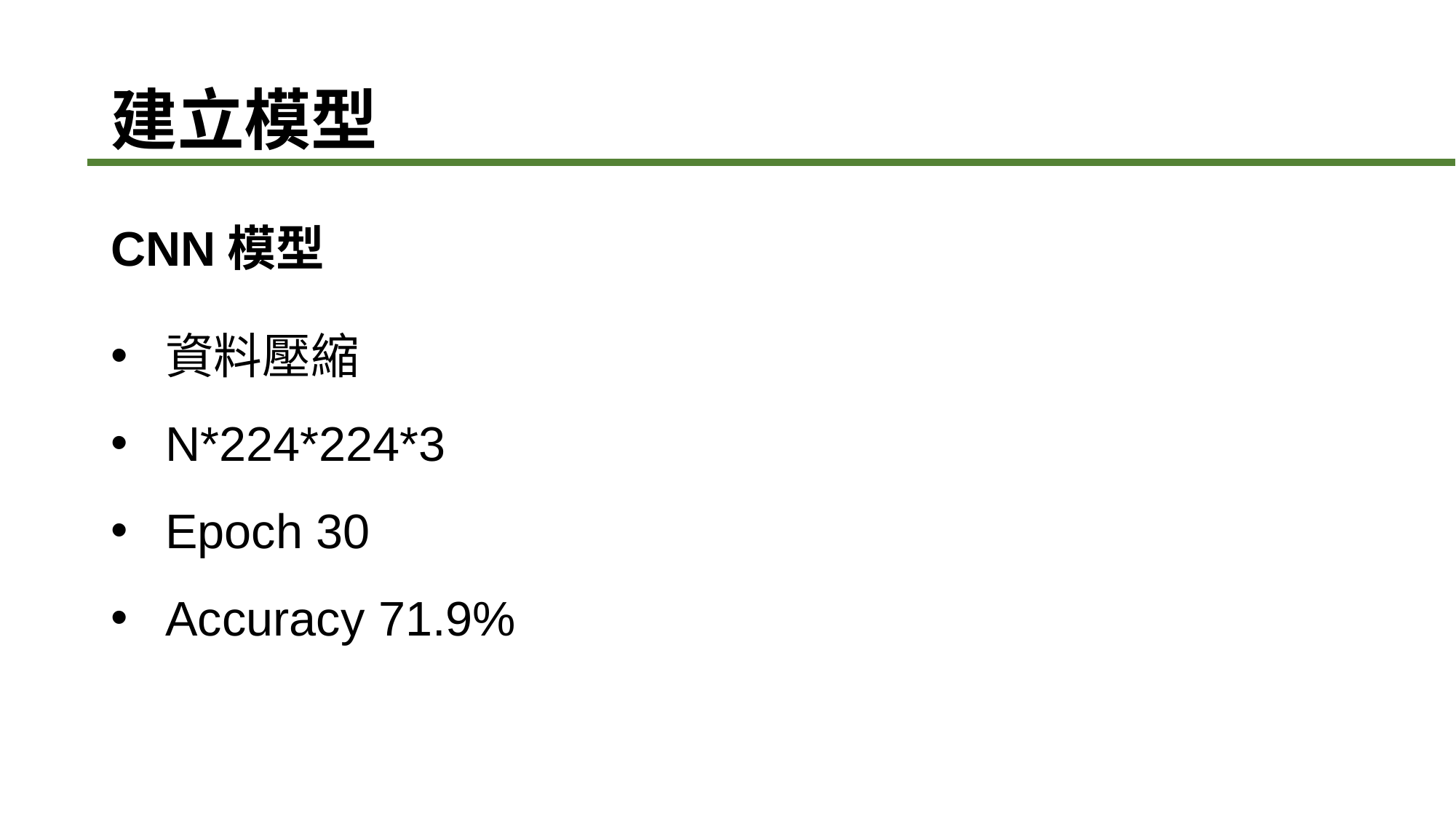

# 建立模型
CNN模型
資料壓縮
N*224*224*3
Epoch 30
Accuracy 71.9%